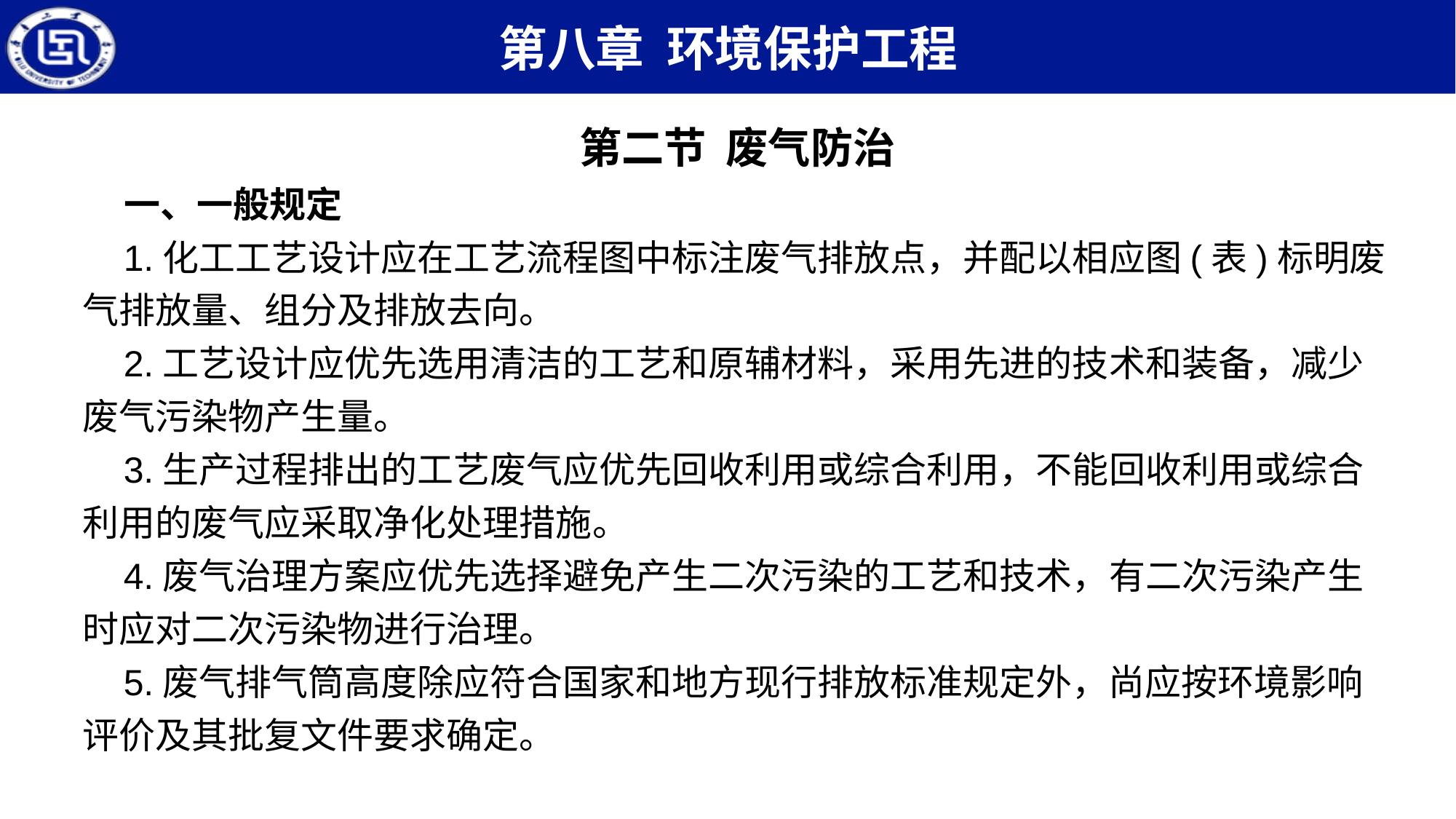

第二节  废气防治
    一、一般规定
    1.化工工艺设计应在工艺流程图中标注废气排放点，并配以相应图(表)标明废气排放量、组分及排放去向。
    2.工艺设计应优先选用清洁的工艺和原辅材料，采用先进的技术和装备，减少废气污染物产生量。
    3.生产过程排出的工艺废气应优先回收利用或综合利用，不能回收利用或综合利用的废气应采取净化处理措施。
    4.废气治理方案应优先选择避免产生二次污染的工艺和技术，有二次污染产生时应对二次污染物进行治理。
    5.废气排气筒高度除应符合国家和地方现行排放标准规定外，尚应按环境影响评价及其批复文件要求确定。